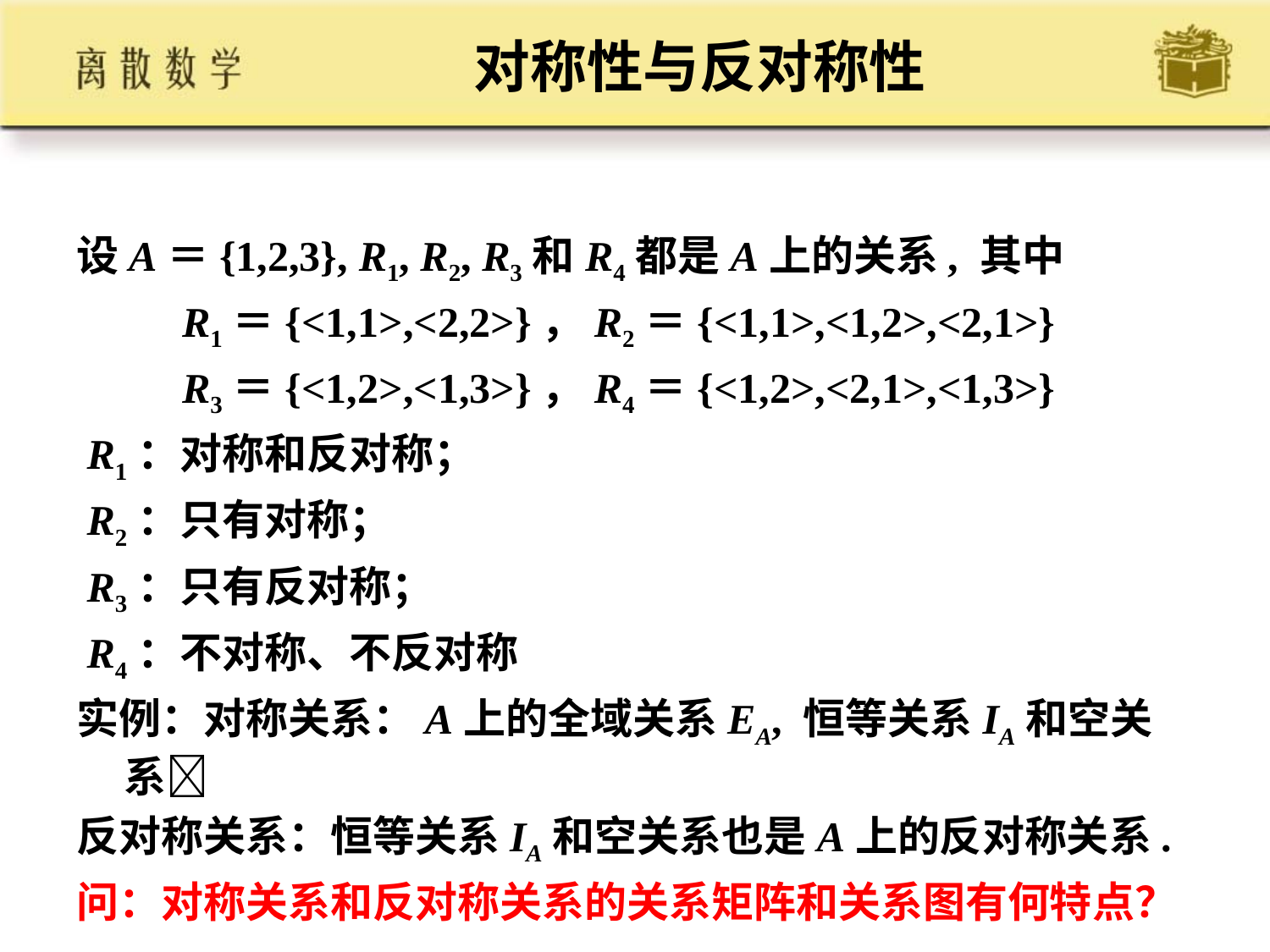

# 对称性与反对称性
设A＝{1,2,3}, R1, R2, R3和R4都是A上的关系, 其中
          R1＝{<1,1>,<2,2>}，R2＝{<1,1>,<1,2>,<2,1>}
          R3＝{<1,2>,<1,3>}，R4＝{<1,2>,<2,1>,<1,3>}
 R1：对称和反对称；
 R2：只有对称；
 R3：只有反对称；
 R4：不对称、不反对称
实例：对称关系：A上的全域关系EA, 恒等关系IA和空关系∅
反对称关系：恒等关系IA和空关系也是A上的反对称关系.
问：对称关系和反对称关系的关系矩阵和关系图有何特点？
41